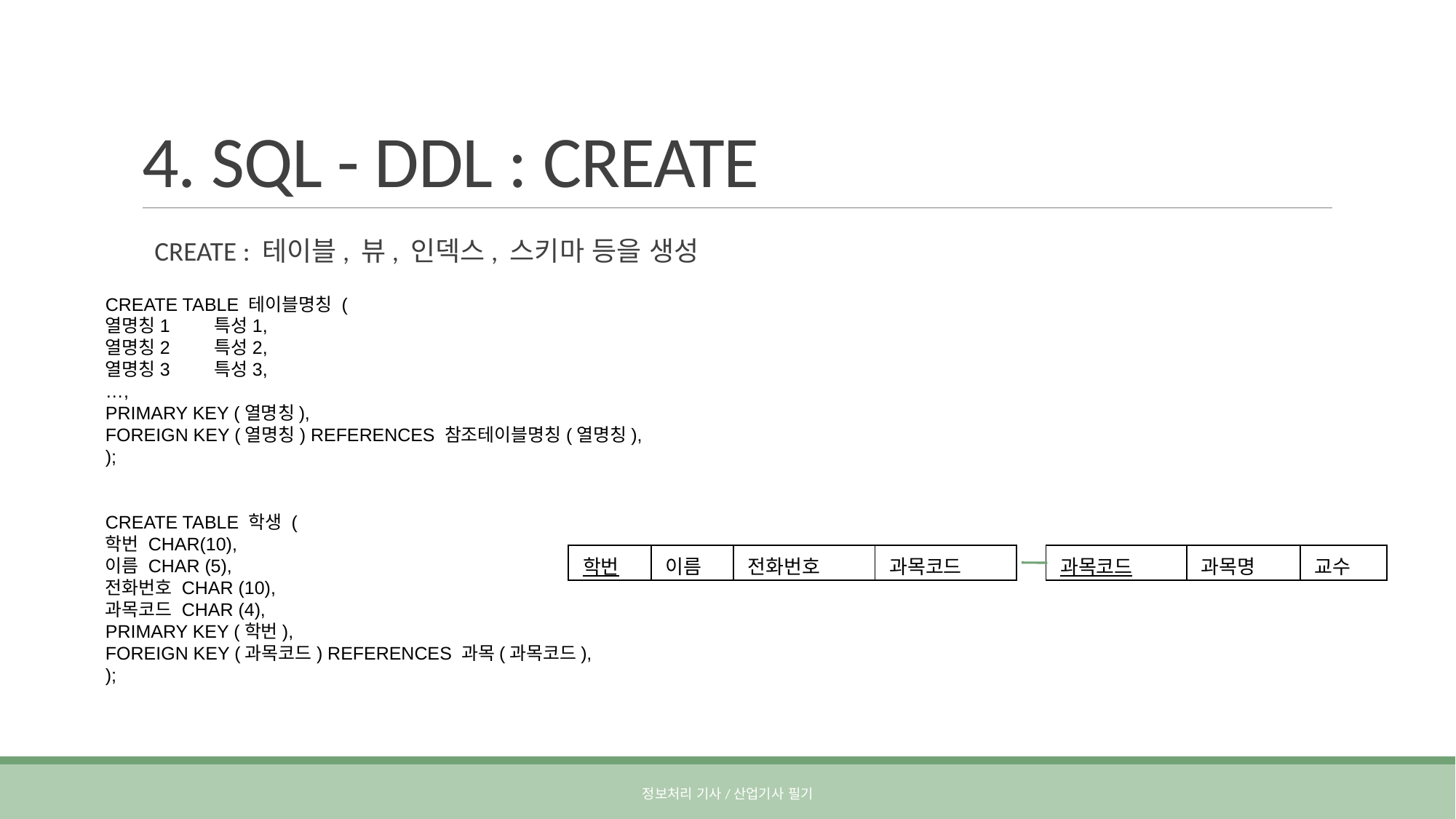

# 4. SQL - DDL : CREATE
CREATE : 테이블, 뷰, 인덱스, 스키마 등을 생성
CREATE TABLE 테이블명칭 (
열명칭1	특성1,
열명칭2	특성2,
열명칭3	특성3,
…,
PRIMARY KEY (열명칭),
FOREIGN KEY (열명칭) REFERENCES 참조테이블명칭(열명칭),
);

CREATE TABLE 학생 (
학번 CHAR(10),
이름 CHAR (5),
전화번호 CHAR (10),
과목코드 CHAR (4),
PRIMARY KEY (학번),
FOREIGN KEY (과목코드) REFERENCES 과목(과목코드),
);
| 학번 | 이름 | 전화번호 | 과목코드 |
| --- | --- | --- | --- |
| 과목코드 | 과목명 | 교수 |
| --- | --- | --- |
정보처리 기사/산업기사 필기